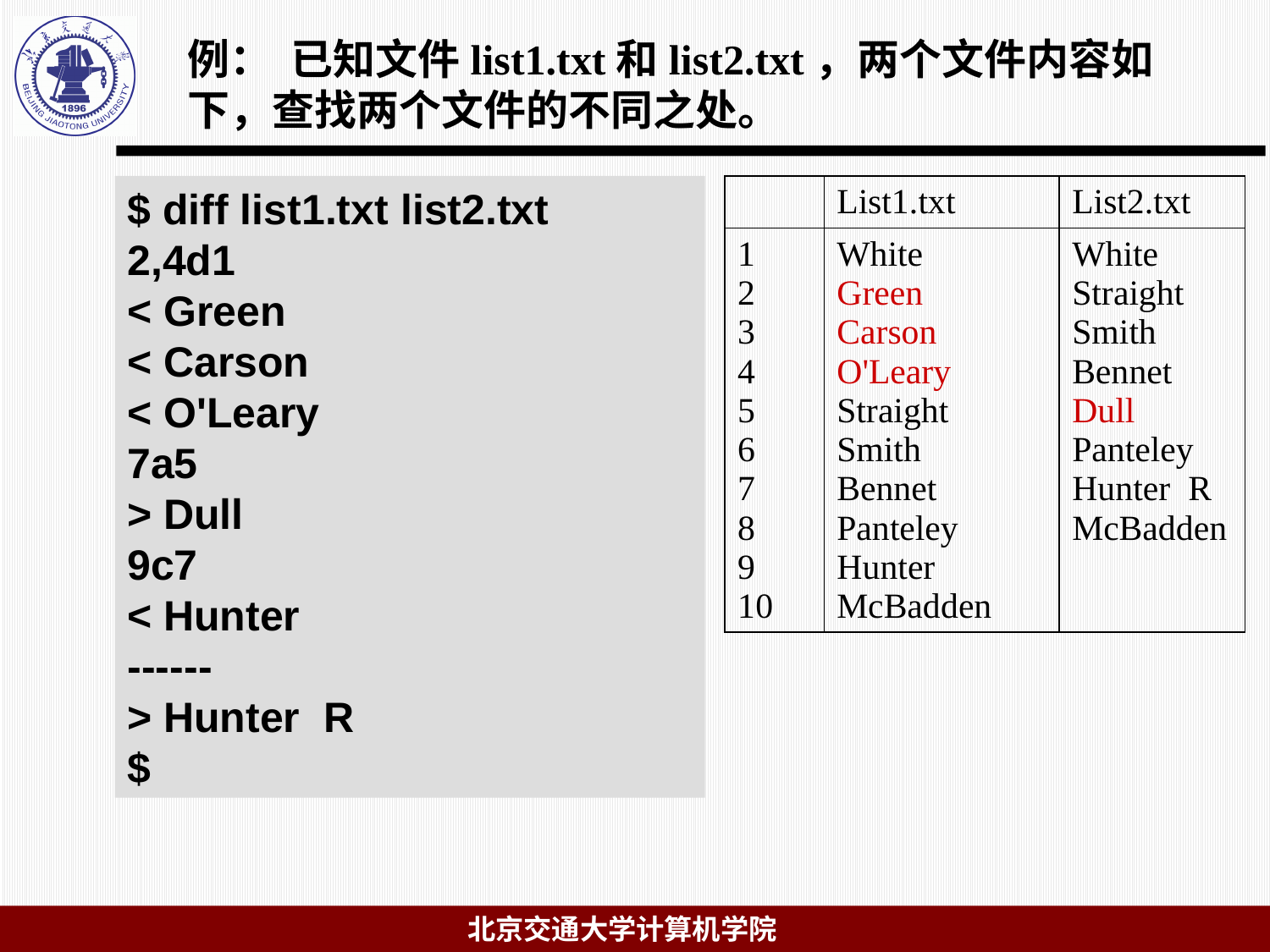

例：  已知文件list1.txt和list2.txt，两个文件内容如下，查找两个文件的不同之处。
$ diff list1.txt list2.txt
2,4d1
< Green
< Carson
< O'Leary
7a5
> Dull
9c7
< Hunter
------
> Hunter  R
$
|  | List1.txt | List2.txt |
| --- | --- | --- |
| 1 2 3 4 5 6 7 8 9 10 | White Green Carson O'Leary Straight Smith Bennet Panteley Hunter McBadden | White Straight Smith Bennet Dull Panteley Hunter R McBadden |